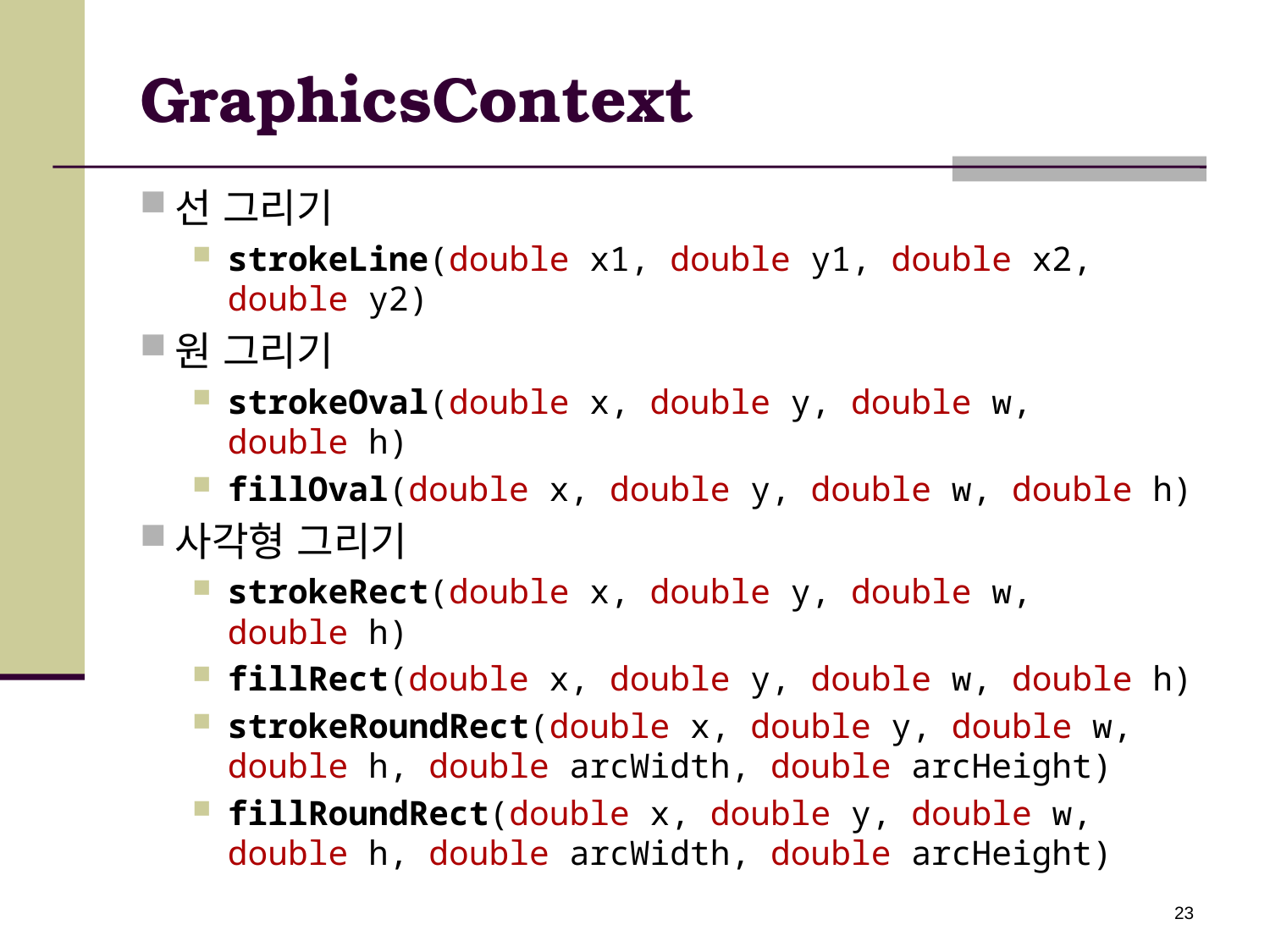

# GraphicsContext
선 그리기
strokeLine(double x1, double y1, double x2, double y2)
원 그리기
strokeOval(double x, double y, double w, double h)
fillOval(double x, double y, double w, double h)
사각형 그리기
strokeRect(double x, double y, double w, double h)
fillRect(double x, double y, double w, double h)
strokeRoundRect(double x, double y, double w, double h, double arcWidth, double arcHeight)
fillRoundRect(double x, double y, double w, double h, double arcWidth, double arcHeight)
23